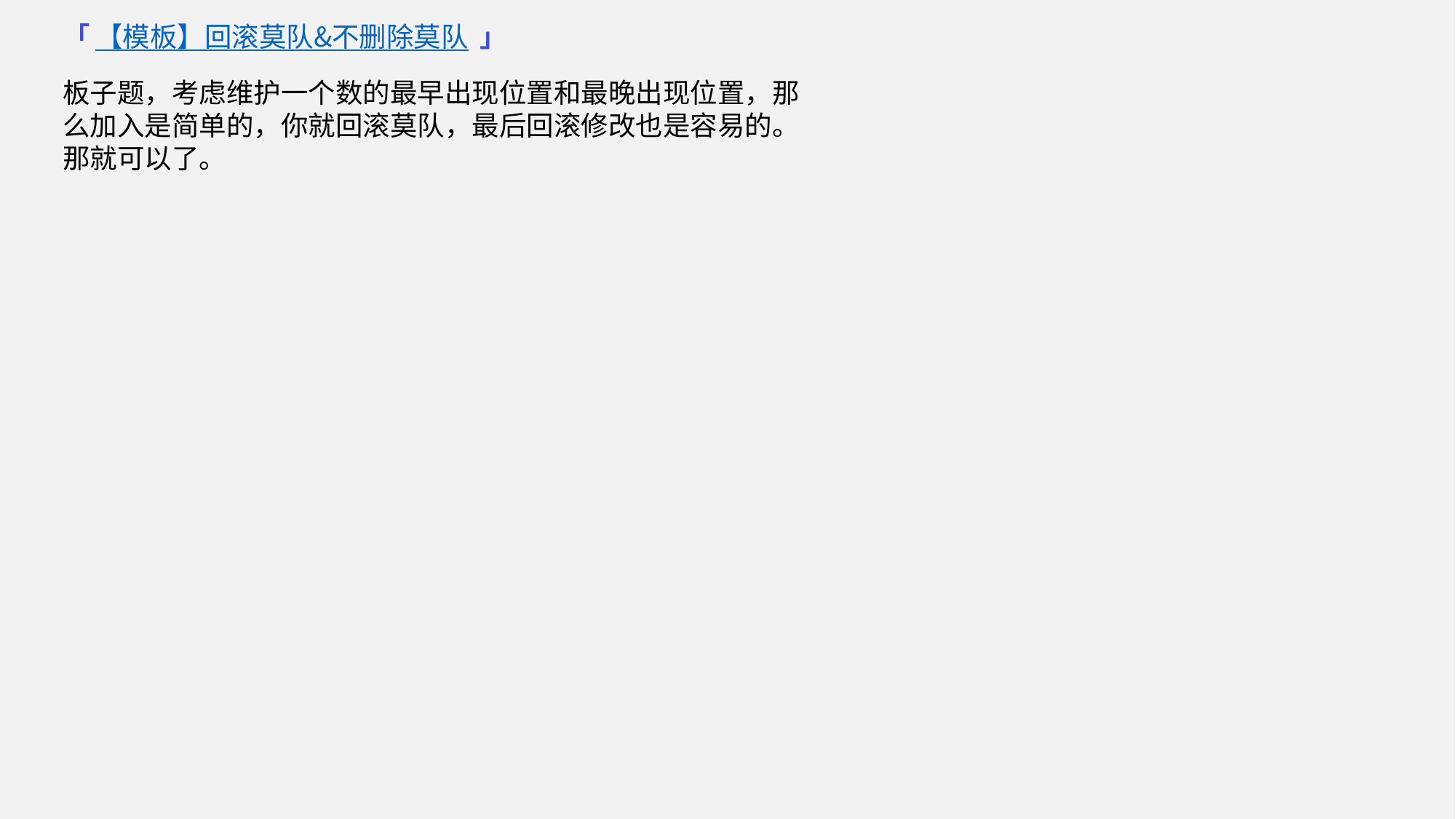

「
」

【模板】回滚莫队&不删除莫队

板子题，考虑维护一个数的最早出现位置和最晚出现位置，那么加入是简单的，你就回滚莫队，最后回滚修改也是容易的。
那就可以了。